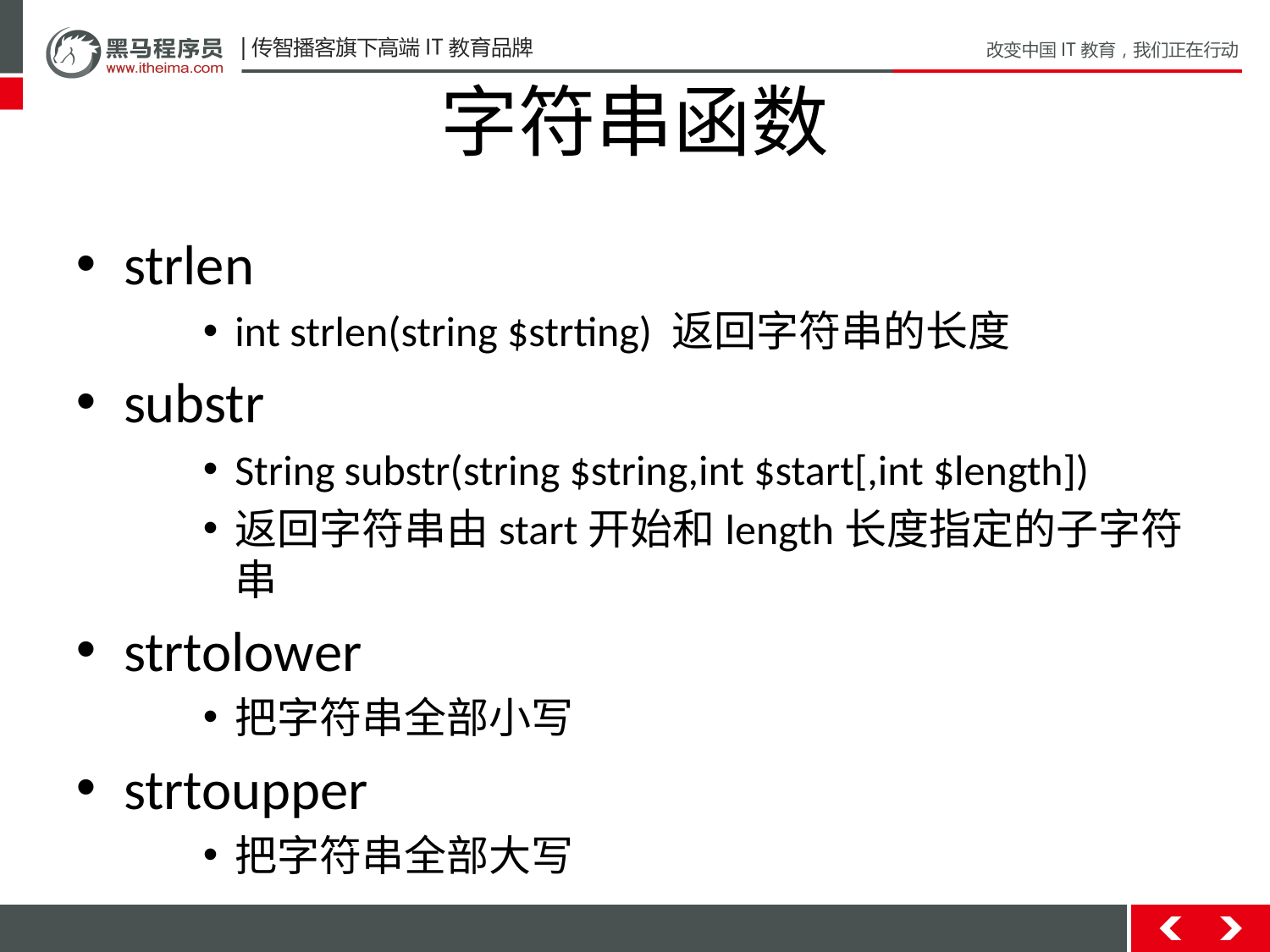

# 字符串函数
strlen
int strlen(string $strting) 返回字符串的长度
substr
String substr(string $string,int $start[,int $length])
返回字符串由start开始和length长度指定的子字符串
strtolower
把字符串全部小写
strtoupper
把字符串全部大写